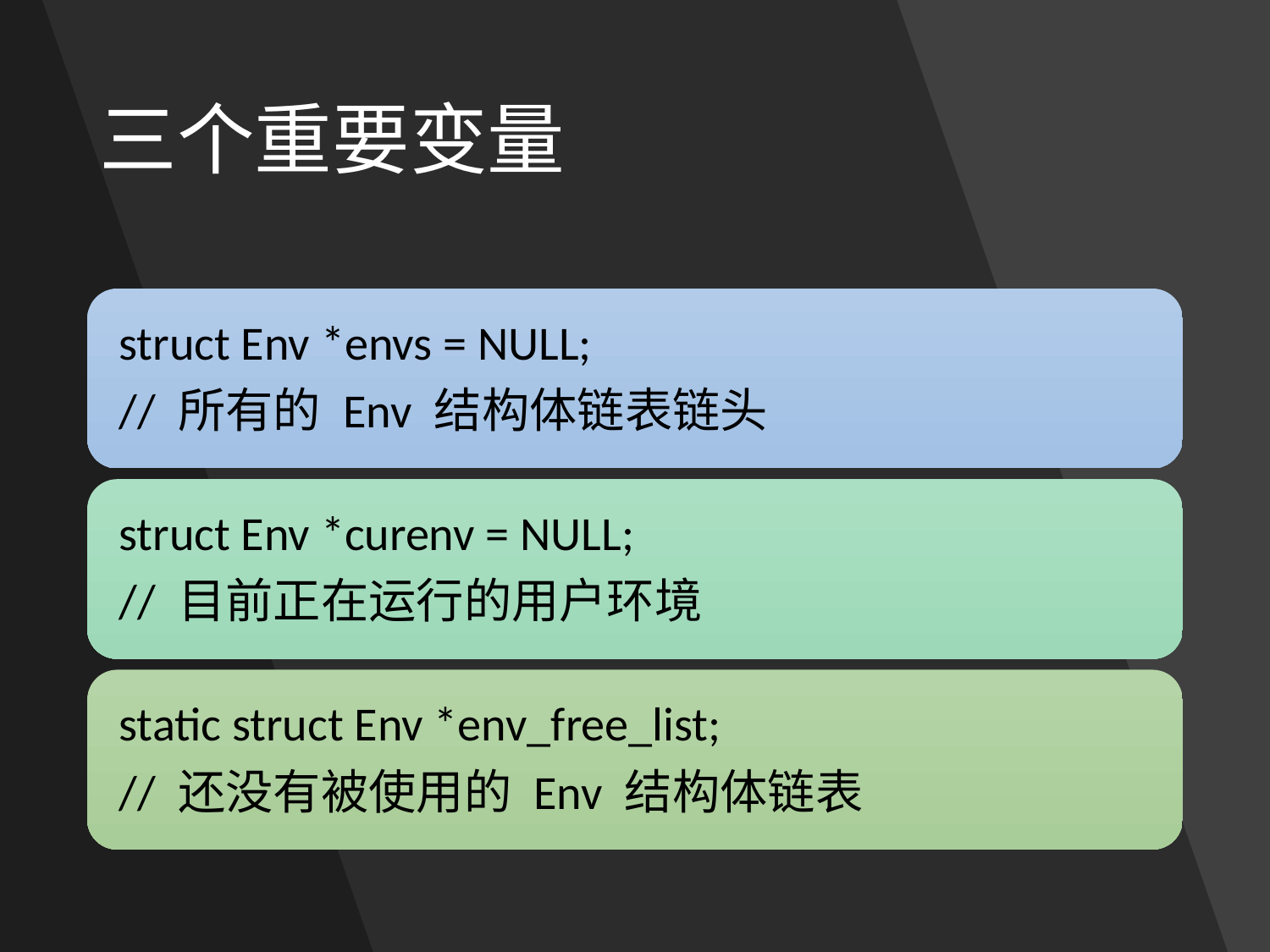

# 三个重要变量
struct Env *envs = NULL;
// 所有的 Env 结构体链表链头
struct Env *curenv = NULL;
// 目前正在运行的用户环境
static struct Env *env_free_list;
// 还没有被使用的 Env 结构体链表